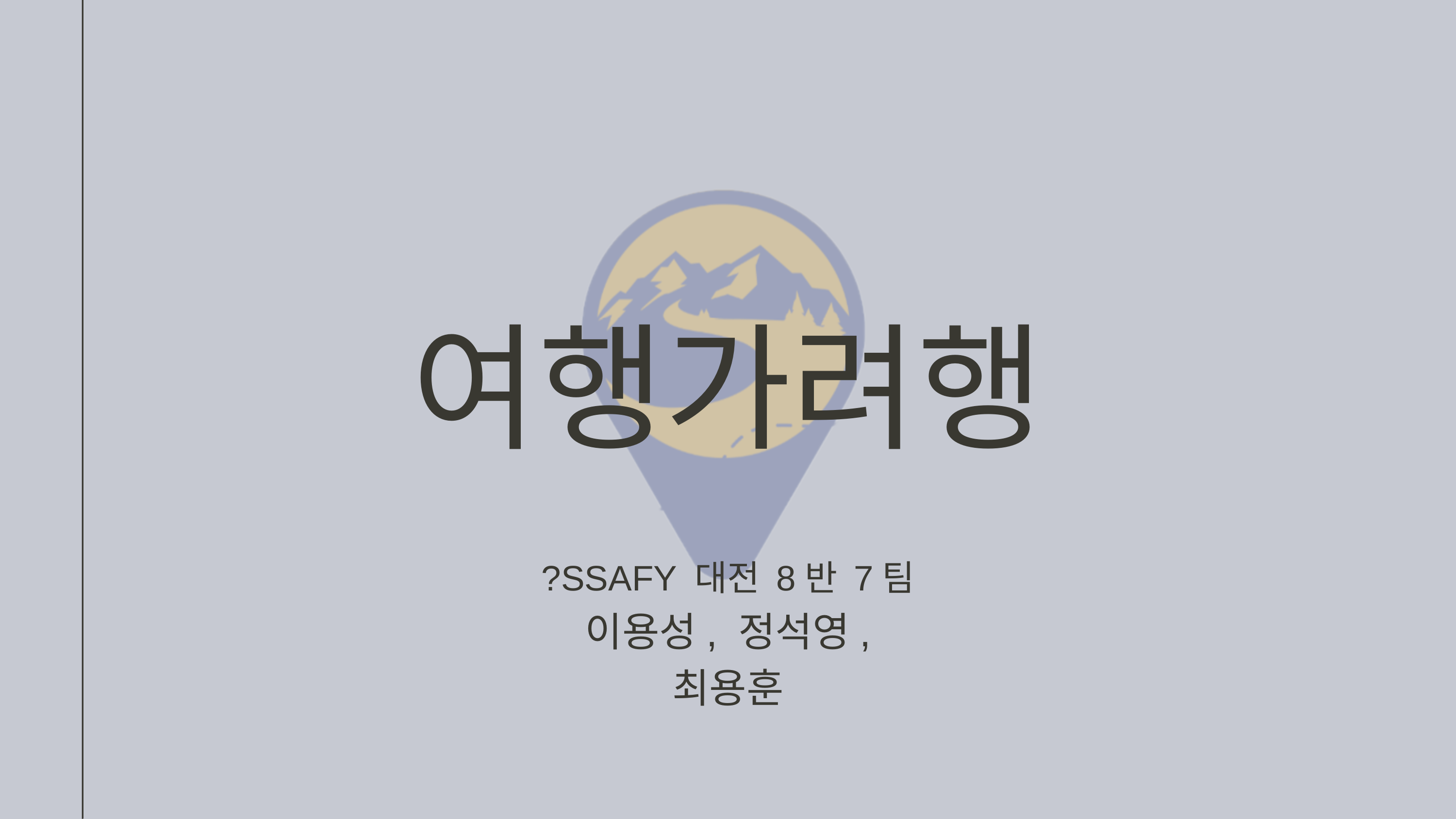

여행가려행
?SSAFY 대전 8반 7팀
이용성, 정석영, 최용훈